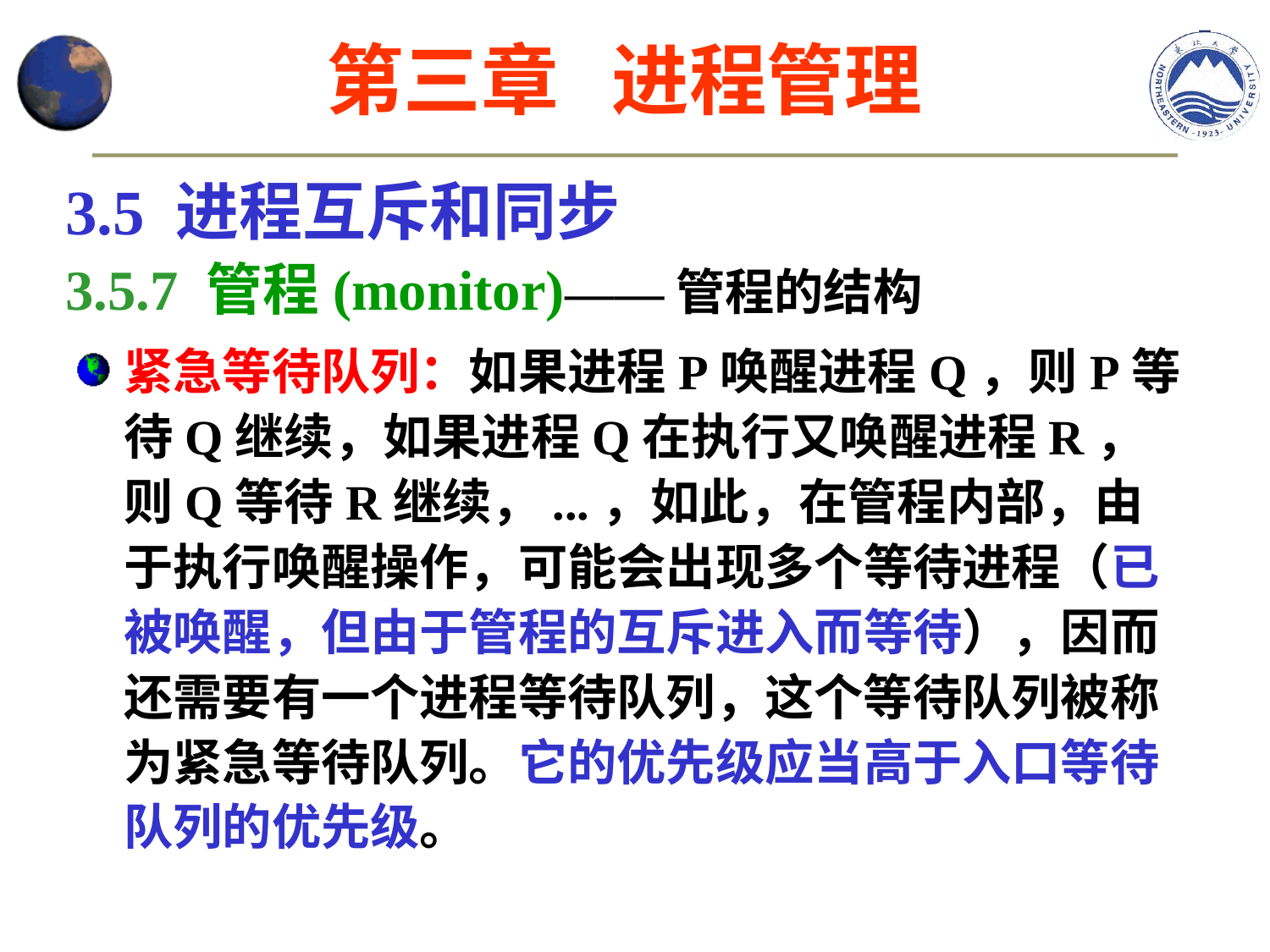

第三章   进程管理
3.5 进程互斥和同步
3.5.7 管程(monitor)——管程的结构
紧急等待队列：如果进程P唤醒进程Q，则P等待Q继续，如果进程Q在执行又唤醒进程R，则Q等待R继续，...，如此，在管程内部，由于执行唤醒操作，可能会出现多个等待进程（已被唤醒，但由于管程的互斥进入而等待），因而还需要有一个进程等待队列，这个等待队列被称为紧急等待队列。它的优先级应当高于入口等待队列的优先级。